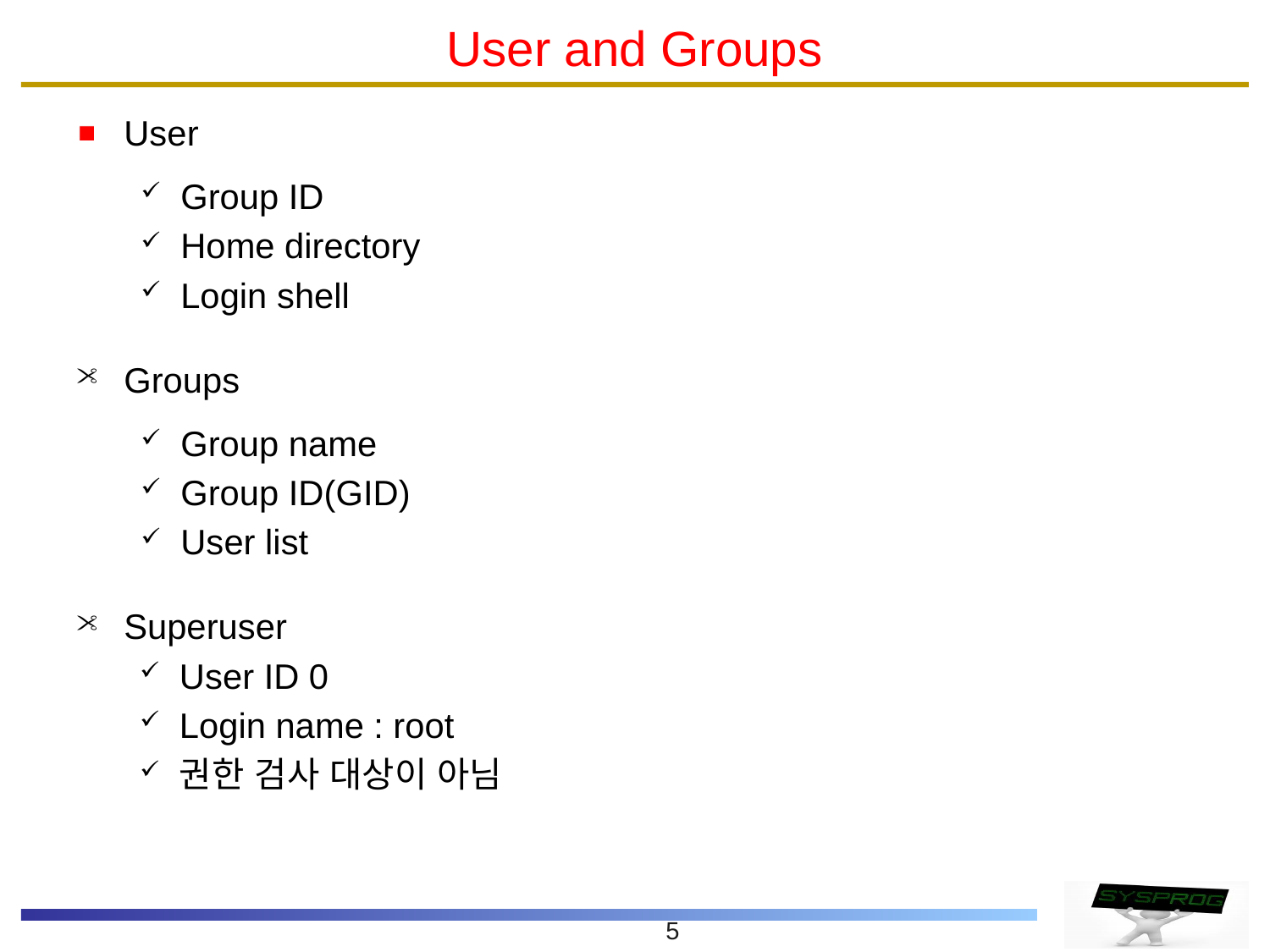

# User and Groups
User

Groups

Superuser
User ID 0
Login name : root
권한 검사 대상이 아님

Group ID
Home directory
Login shell

Group name
Group ID(GID)
User list
5